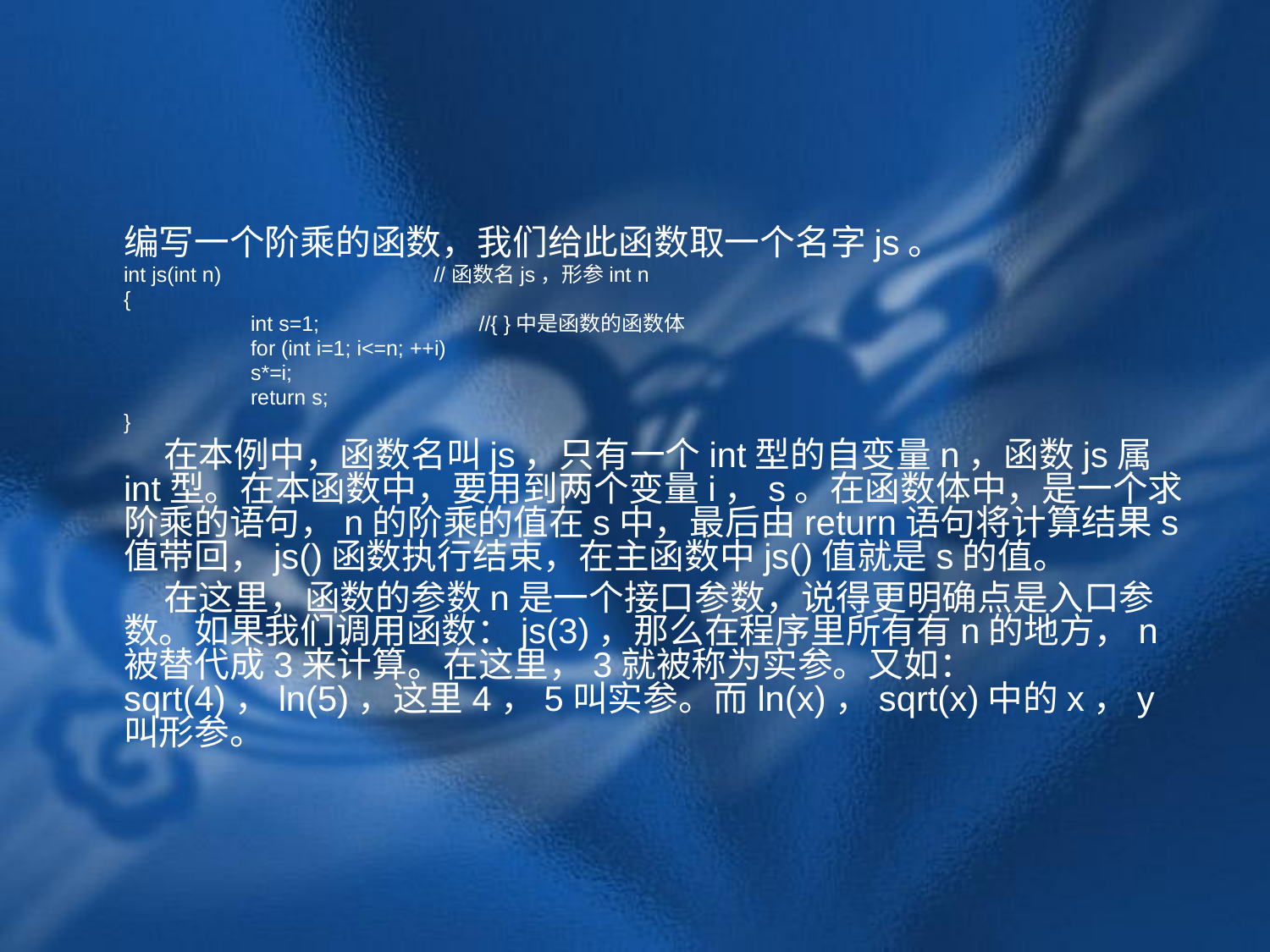

编写一个阶乘的函数，我们给此函数取一个名字js。
	int js(int n)                                    //函数名js，形参int n
	{
		int s=1;                           //{ }中是函数的函数体
		for (int i=1; i<=n; ++i)
		s*=i;
		return s;
	}
	    在本例中，函数名叫js，只有一个int型的自变量n，函数js属int型。在本函数中，要用到两个变量i，s。在函数体中，是一个求阶乘的语句，n的阶乘的值在s中，最后由return语句将计算结果s值带回，js()函数执行结束，在主函数中js()值就是s的值。
	    在这里，函数的参数n是一个接口参数，说得更明确点是入口参数。如果我们调用函数：js(3)，那么在程序里所有有n的地方，n被替代成3来计算。在这里，3就被称为实参。又如：sqrt(4)，ln(5)，这里4，5叫实参。而ln(x)，sqrt(x)中的x，y叫形参。